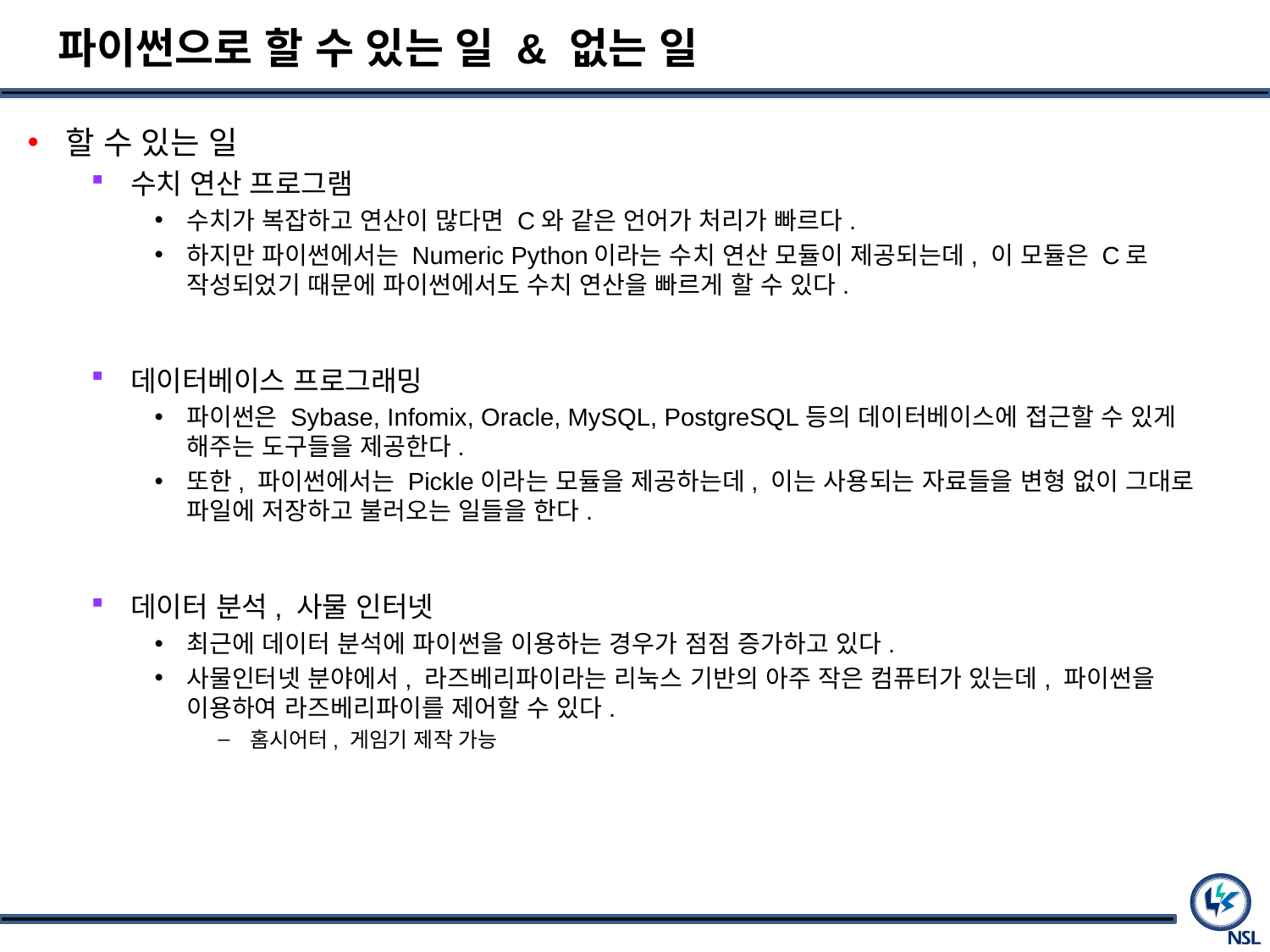

# 파이썬으로 할 수 있는 일 & 없는 일
할 수 있는 일
수치 연산 프로그램
수치가 복잡하고 연산이 많다면 C와 같은 언어가 처리가 빠르다.
하지만 파이썬에서는 Numeric Python이라는 수치 연산 모듈이 제공되는데, 이 모듈은 C로 작성되었기 때문에 파이썬에서도 수치 연산을 빠르게 할 수 있다.

데이터베이스 프로그래밍
파이썬은 Sybase, Infomix, Oracle, MySQL, PostgreSQL등의 데이터베이스에 접근할 수 있게 해주는 도구들을 제공한다.
또한, 파이썬에서는 Pickle이라는 모듈을 제공하는데, 이는 사용되는 자료들을 변형 없이 그대로 파일에 저장하고 불러오는 일들을 한다.

데이터 분석, 사물 인터넷
최근에 데이터 분석에 파이썬을 이용하는 경우가 점점 증가하고 있다.
사물인터넷 분야에서, 라즈베리파이라는 리눅스 기반의 아주 작은 컴퓨터가 있는데, 파이썬을 이용하여 라즈베리파이를 제어할 수 있다.
홈시어터, 게임기 제작 가능